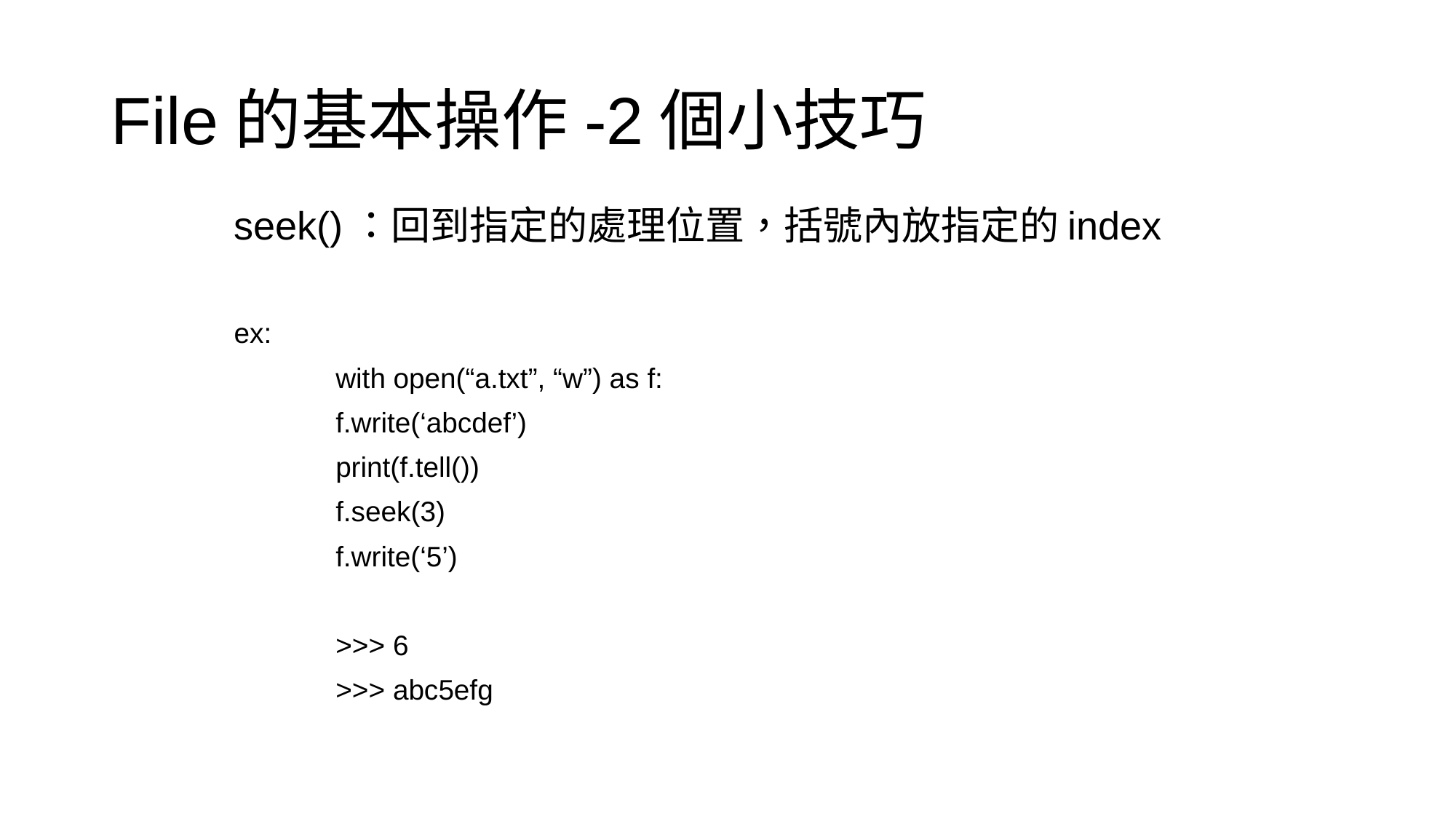

# File的基本操作-2個小技巧
seek()：回到指定的處理位置，括號內放指定的index

ex:
	with open(“a.txt”, “w”) as f:
		f.write(‘abcdef’)
		print(f.tell())
		f.seek(3)
		f.write(‘5’)

	>>> 6
	>>> abc5efg